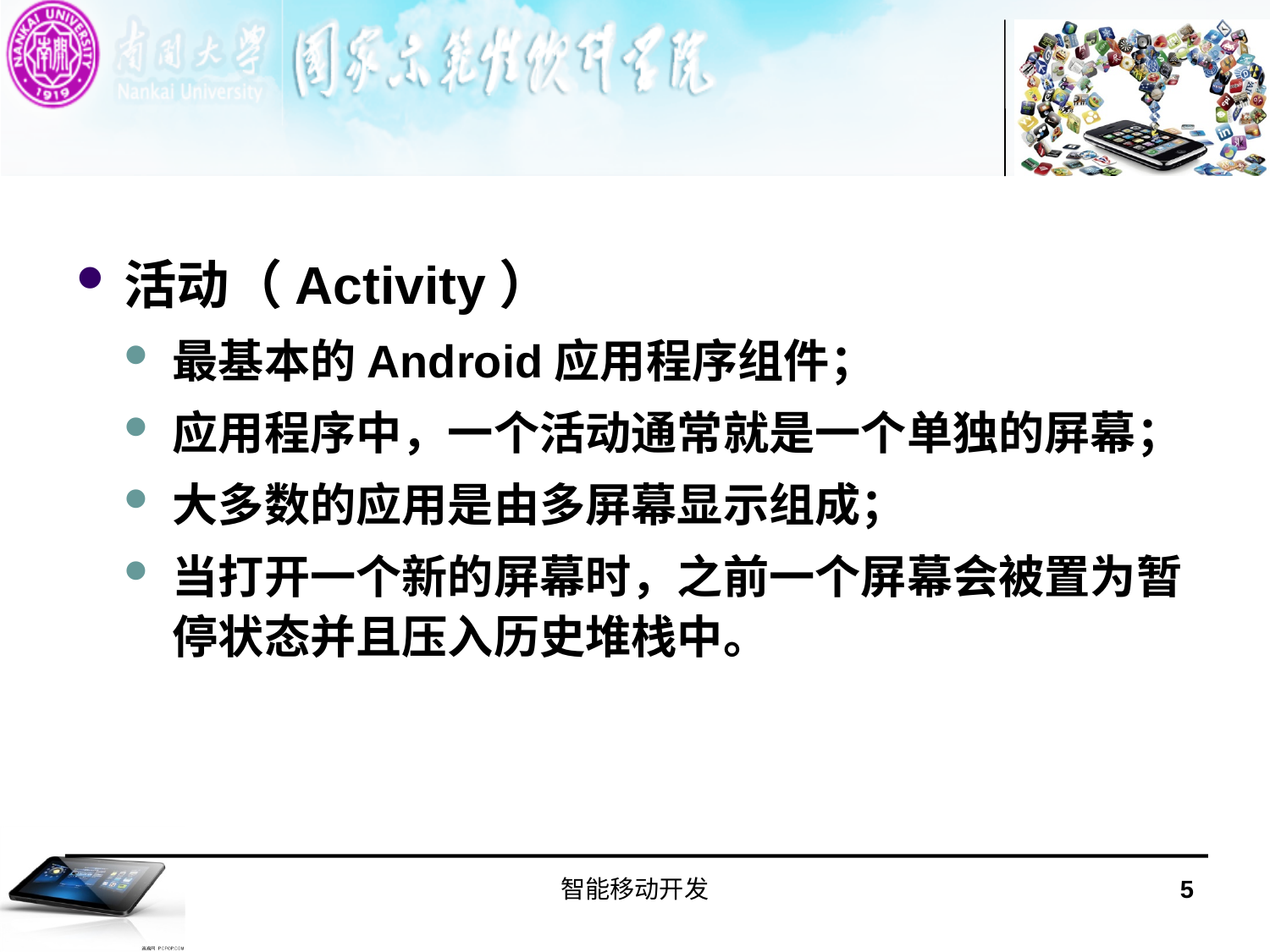

#
活动（Activity）
最基本的Android应用程序组件；
应用程序中，一个活动通常就是一个单独的屏幕；
大多数的应用是由多屏幕显示组成；
当打开一个新的屏幕时，之前一个屏幕会被置为暂停状态并且压入历史堆栈中。
智能移动开发
5